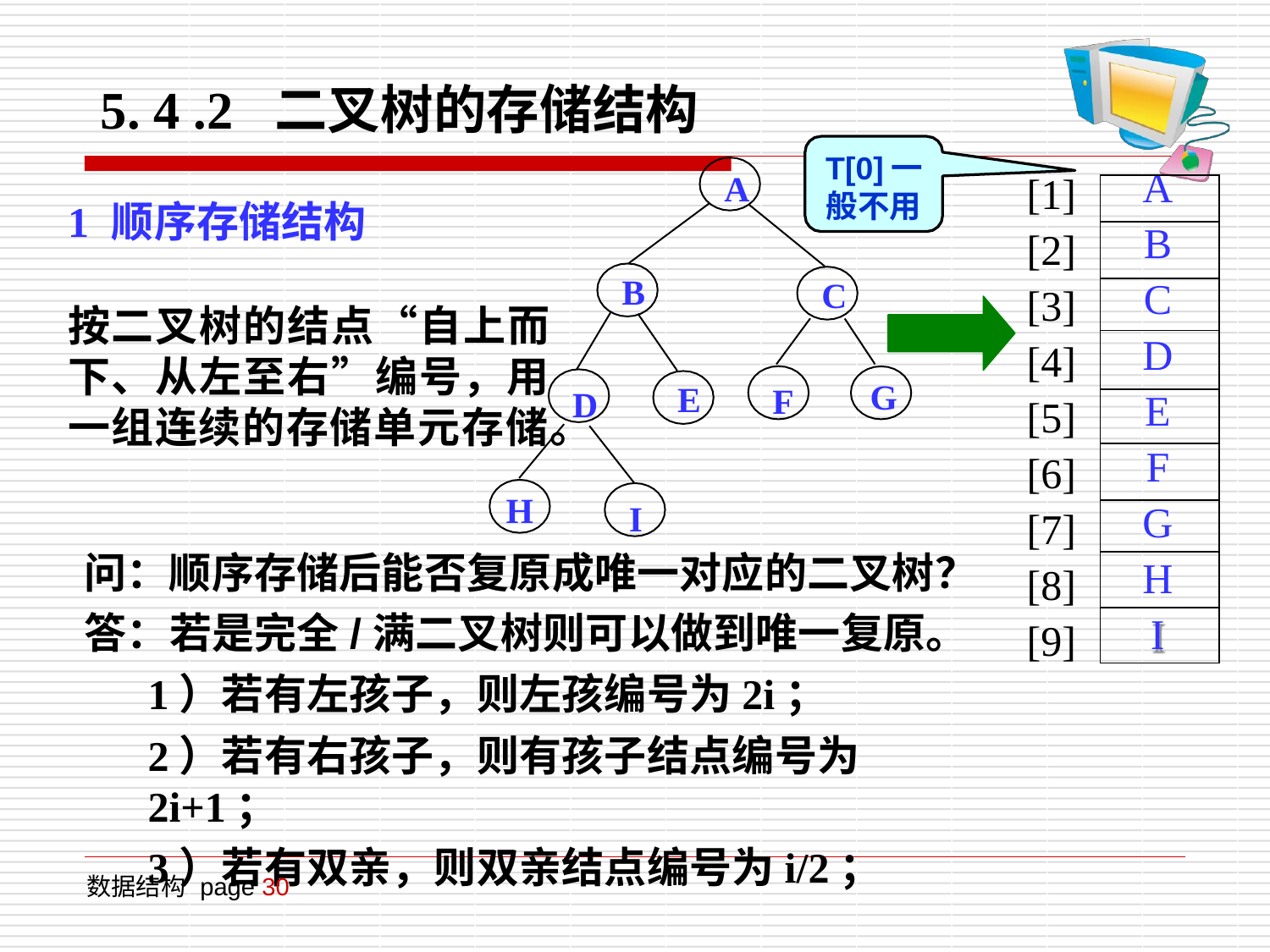

# 5. 4 .2	二叉树的存储结构

T[0]一
般不用

[1]
[2]
[3]
[4]
[5]
[6]
[7]
[8]
[9]
A
| A |
| --- |
| B |
| C |
| D |
| E |
| F |
| G |
| H |
| I |
1	顺序存储结构

B
C

按二叉树的结点“自上而

下、从左至右”编号，用

G
E
F
D
一组连续的存储单元存储。

H
I
问：顺序存储后能否复原成唯一对应的二叉树？
答：若是完全/满二叉树则可以做到唯一复原。
1）若有左孩子，则左孩编号为2i；
2）若有右孩子，则有孩子结点编号为2i+1；
3）若有双亲，则双亲结点编号为i/2；

数据结构 page 30